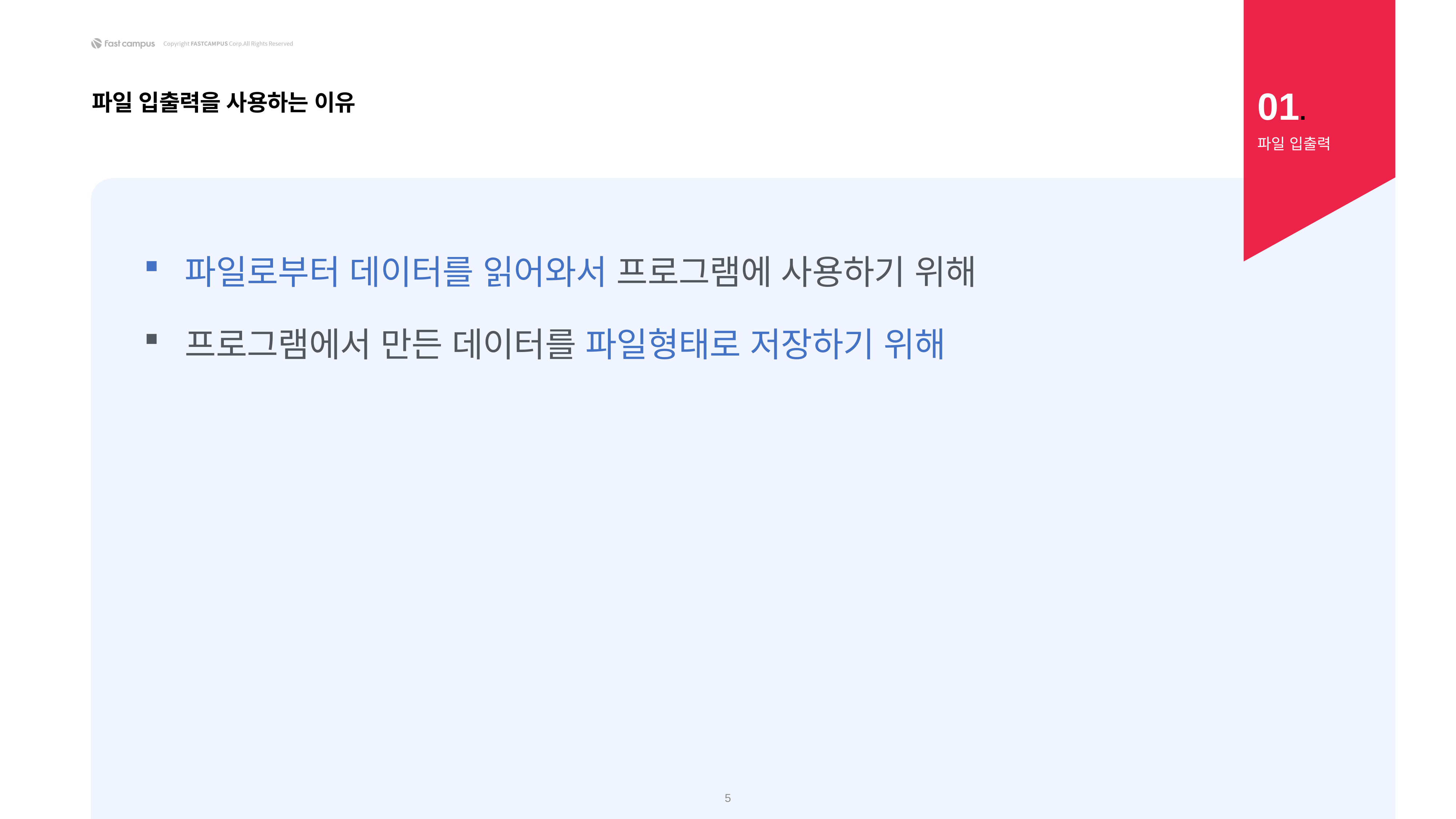

01.
파일 입출력을 사용하는 이유
파일 입출력
파일로부터 데이터를 읽어와서 프로그램에 사용하기 위해
프로그램에서 만든 데이터를 파일형태로 저장하기 위해

5